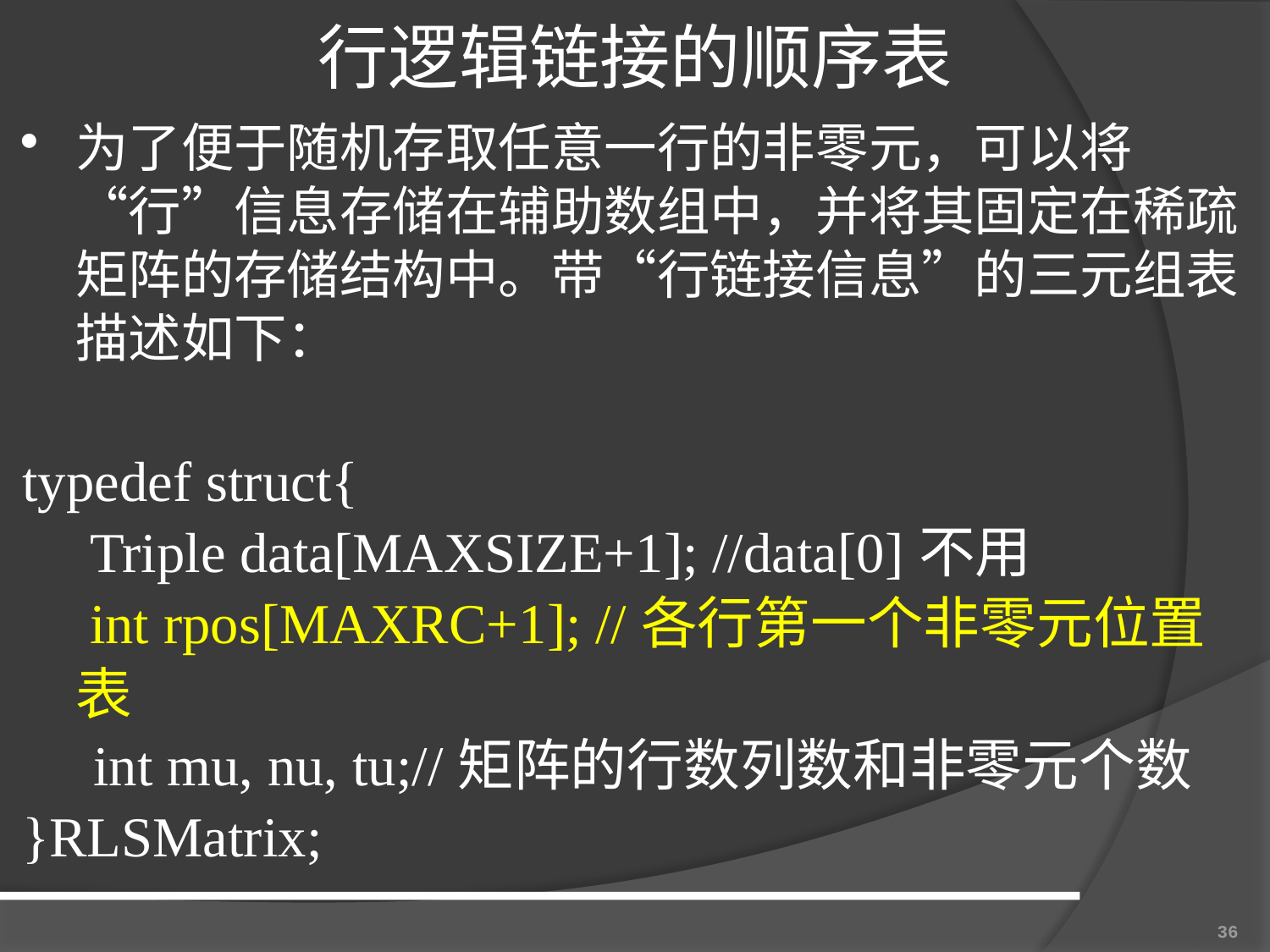

# 行逻辑链接的顺序表
为了便于随机存取任意一行的非零元，可以将“行”信息存储在辅助数组中，并将其固定在稀疏矩阵的存储结构中。带“行链接信息”的三元组表描述如下：

typedef struct{
	 Triple data[MAXSIZE+1]; //data[0]不用
	 int rpos[MAXRC+1]; //各行第一个非零元位置表
     int mu, nu, tu;//矩阵的行数列数和非零元个数
}RLSMatrix;
36